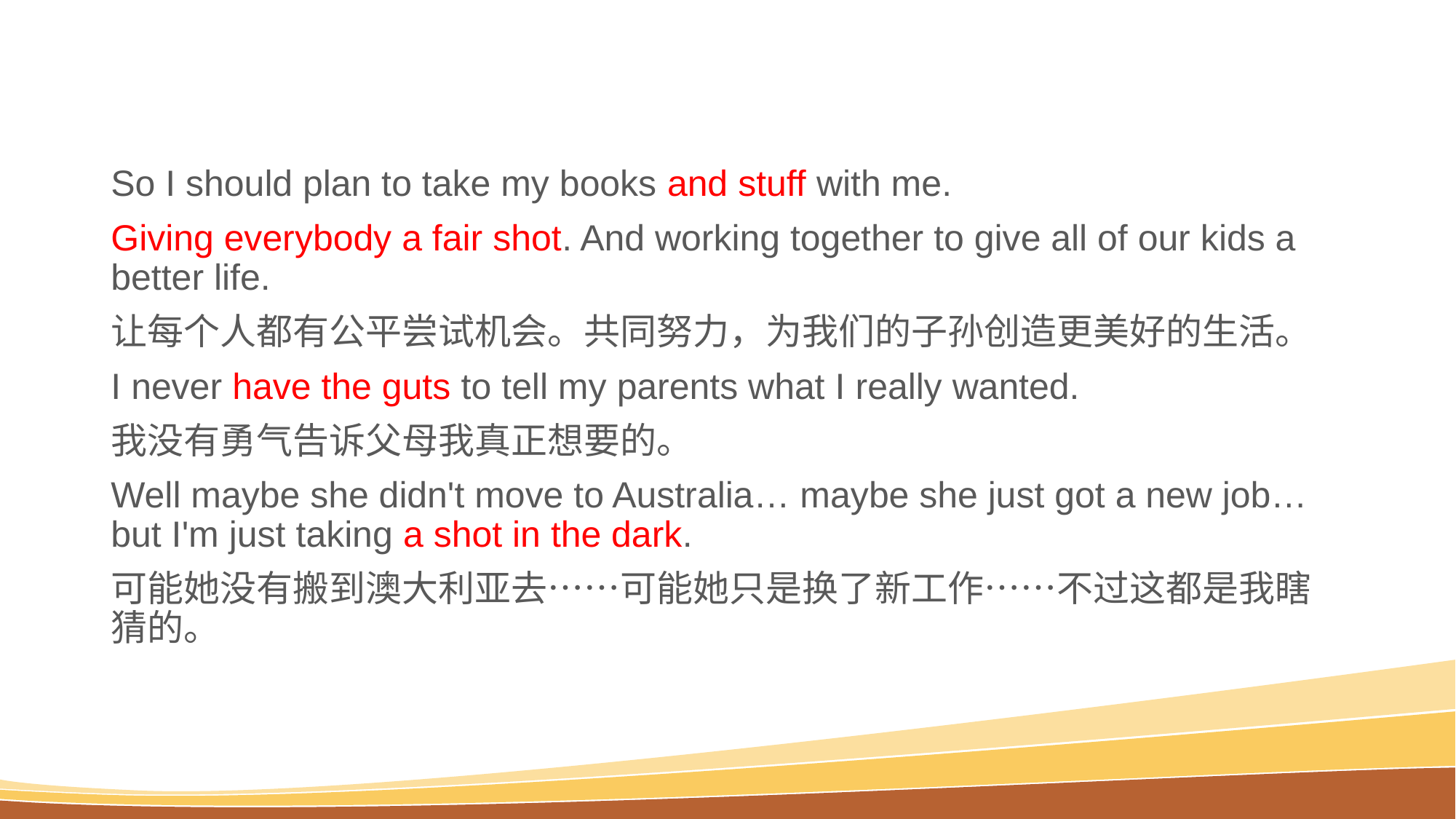

#
So I should plan to take my books and stuff with me.
Giving everybody a fair shot. And working together to give all of our kids a better life.
让每个人都有公平尝试机会。共同努力，为我们的子孙创造更美好的生活。
I never have the guts to tell my parents what I really wanted.
我没有勇气告诉父母我真正想要的。
Well maybe she didn't move to Australia… maybe she just got a new job… but I'm just taking a shot in the dark.
可能她没有搬到澳大利亚去……可能她只是换了新工作……不过这都是我瞎猜的。